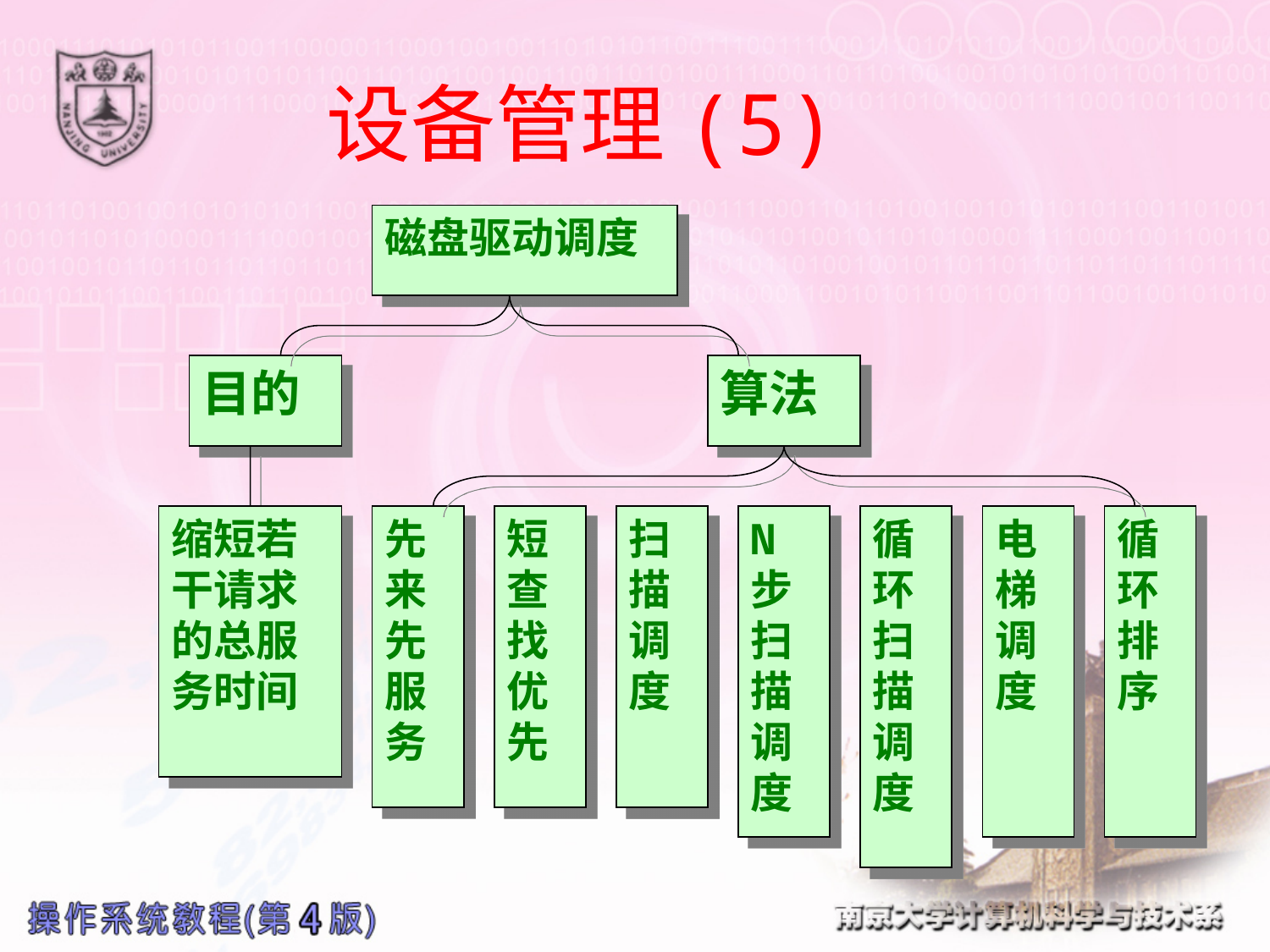

# 设备管理(5)

磁盘驱动调度

目的
算法

缩短若干请求的总服务时间
先来先服务
短查找优先
扫描调度
N
步扫描调度
循环扫描调度
电梯调度
循环排序